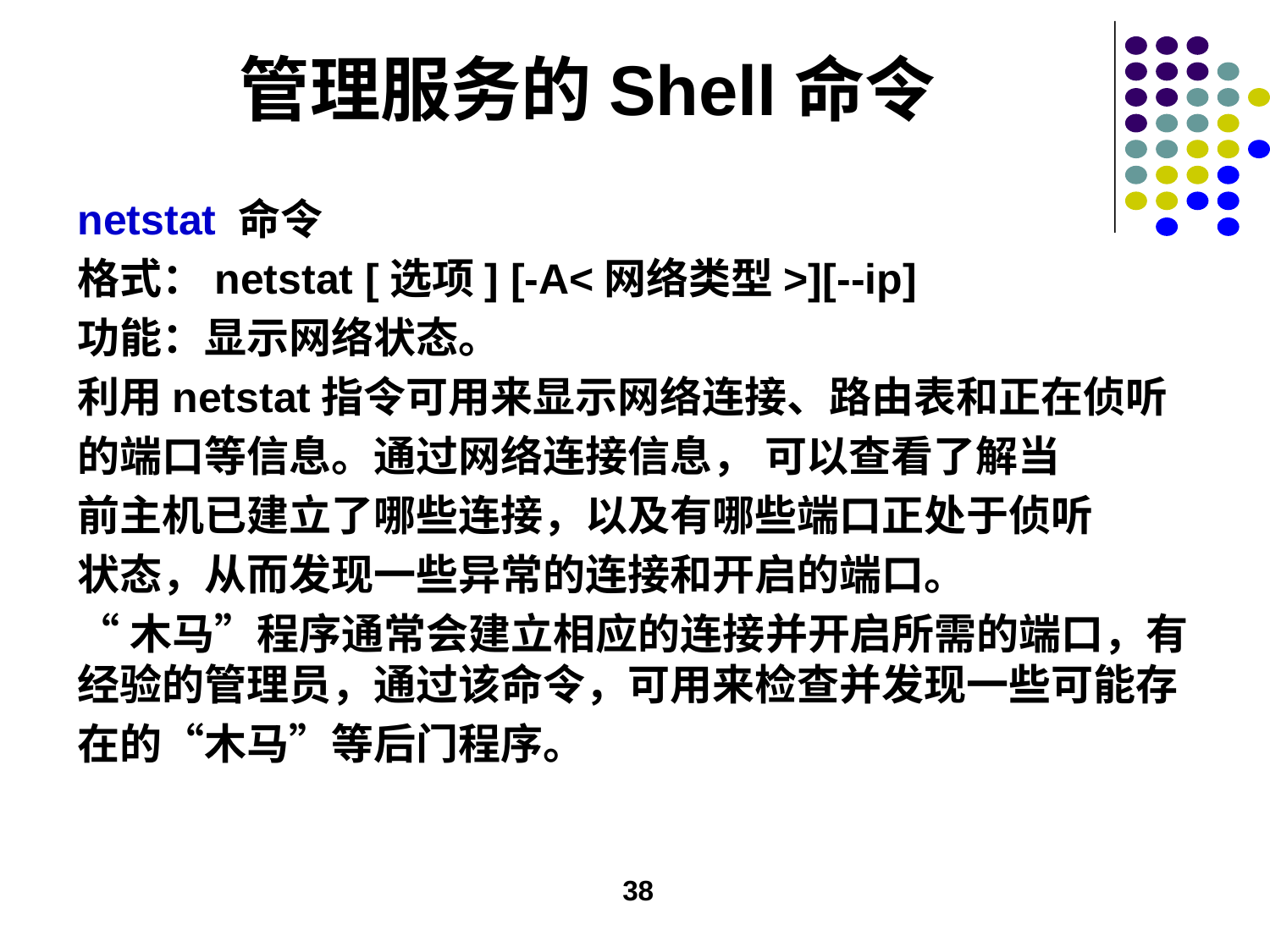

# 管理服务的Shell命令
netstat 命令
格式：netstat [选项] [-A<网络类型>][--ip]
功能：显示网络状态。
利用netstat指令可用来显示网络连接、路由表和正在侦听
的端口等信息。通过网络连接信息， 可以查看了解当
前主机已建立了哪些连接，以及有哪些端口正处于侦听
状态，从而发现一些异常的连接和开启的端口。
“木马”程序通常会建立相应的连接并开启所需的端口，有经验的管理员，通过该命令，可用来检查并发现一些可能存
在的“木马”等后门程序。
38